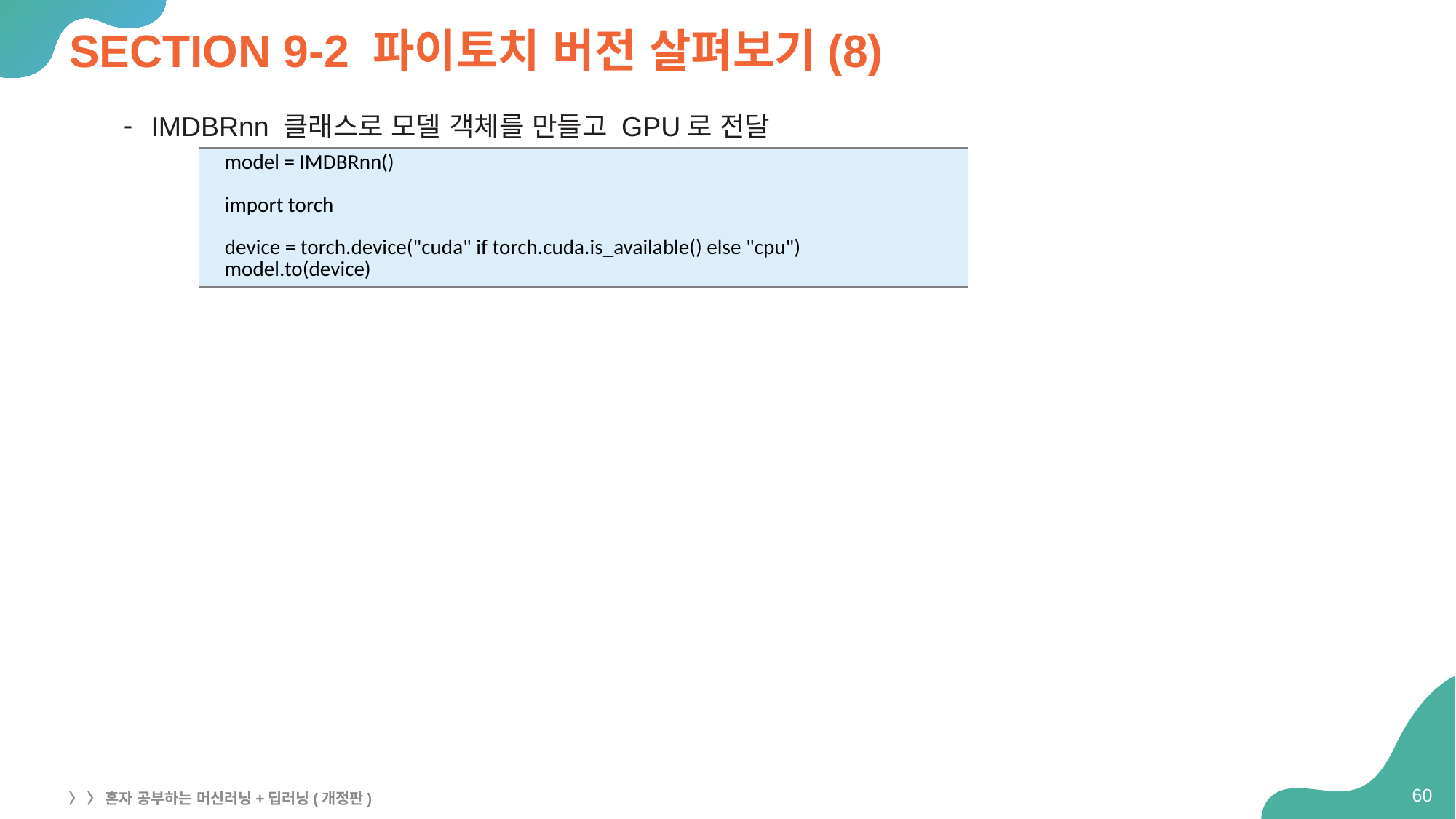

# SECTION 9-2 파이토치 버전 살펴보기(8)
IMDBRnn 클래스로 모델 객체를 만들고 GPU로 전달
| model = IMDBRnn() import torch device = torch.device("cuda" if torch.cuda.is\_available() else "cpu") model.to(device) |
| --- |
60
〉 〉 혼자 공부하는 머신러닝+딥러닝(개정판)